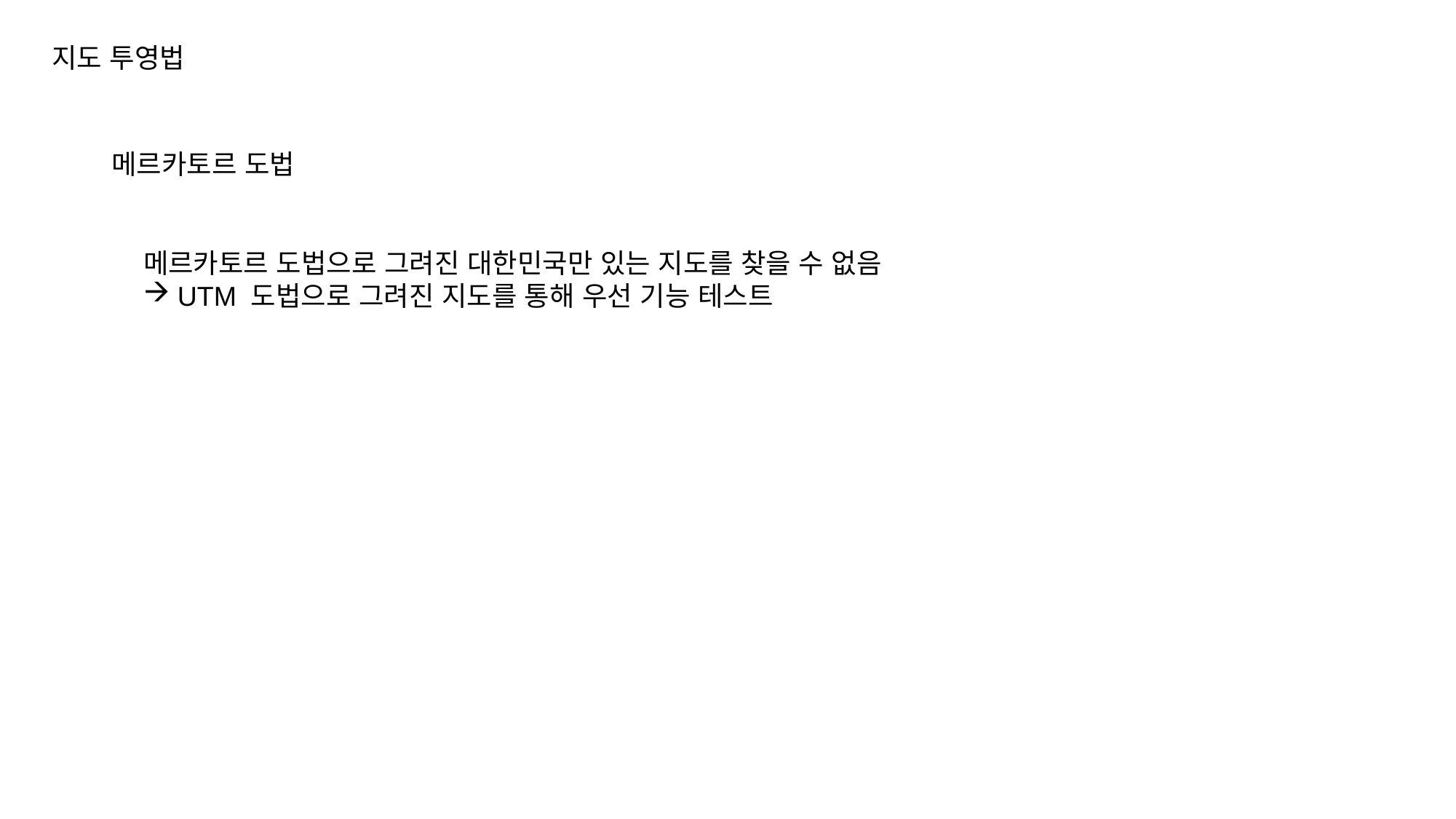

지도 투영법
메르카토르 도법
메르카토르 도법으로 그려진 대한민국만 있는 지도를 찾을 수 없음
UTM 도법으로 그려진 지도를 통해 우선 기능 테스트